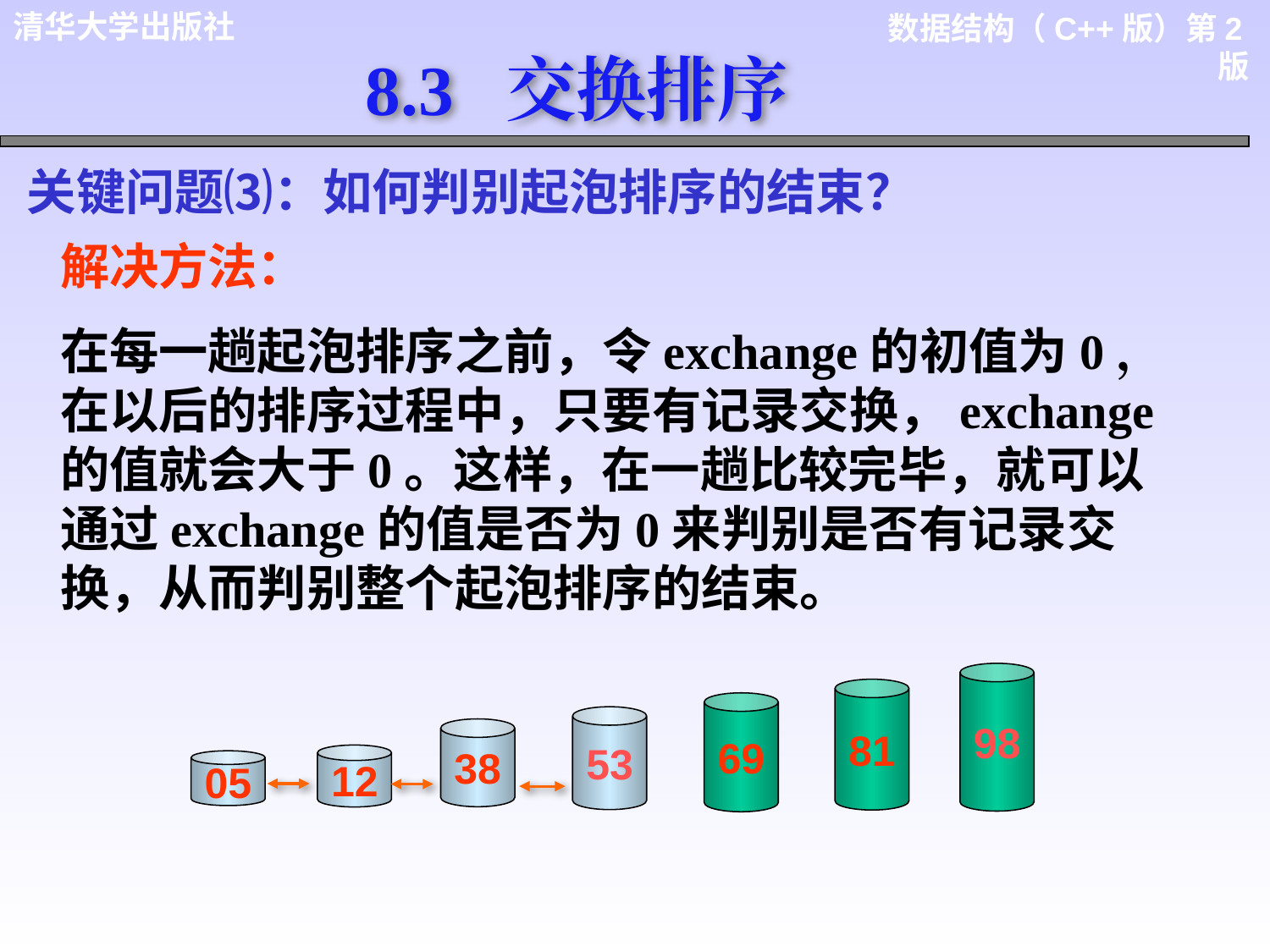

8.3  交换排序
关键问题⑶：如何判别起泡排序的结束？
解决方法：
在每一趟起泡排序之前，令exchange的初值为0，在以后的排序过程中，只要有记录交换，exchange的值就会大于0。这样，在一趟比较完毕，就可以通过exchange的值是否为0来判别是否有记录交换，从而判别整个起泡排序的结束。
98
81
69
53
38
12
05